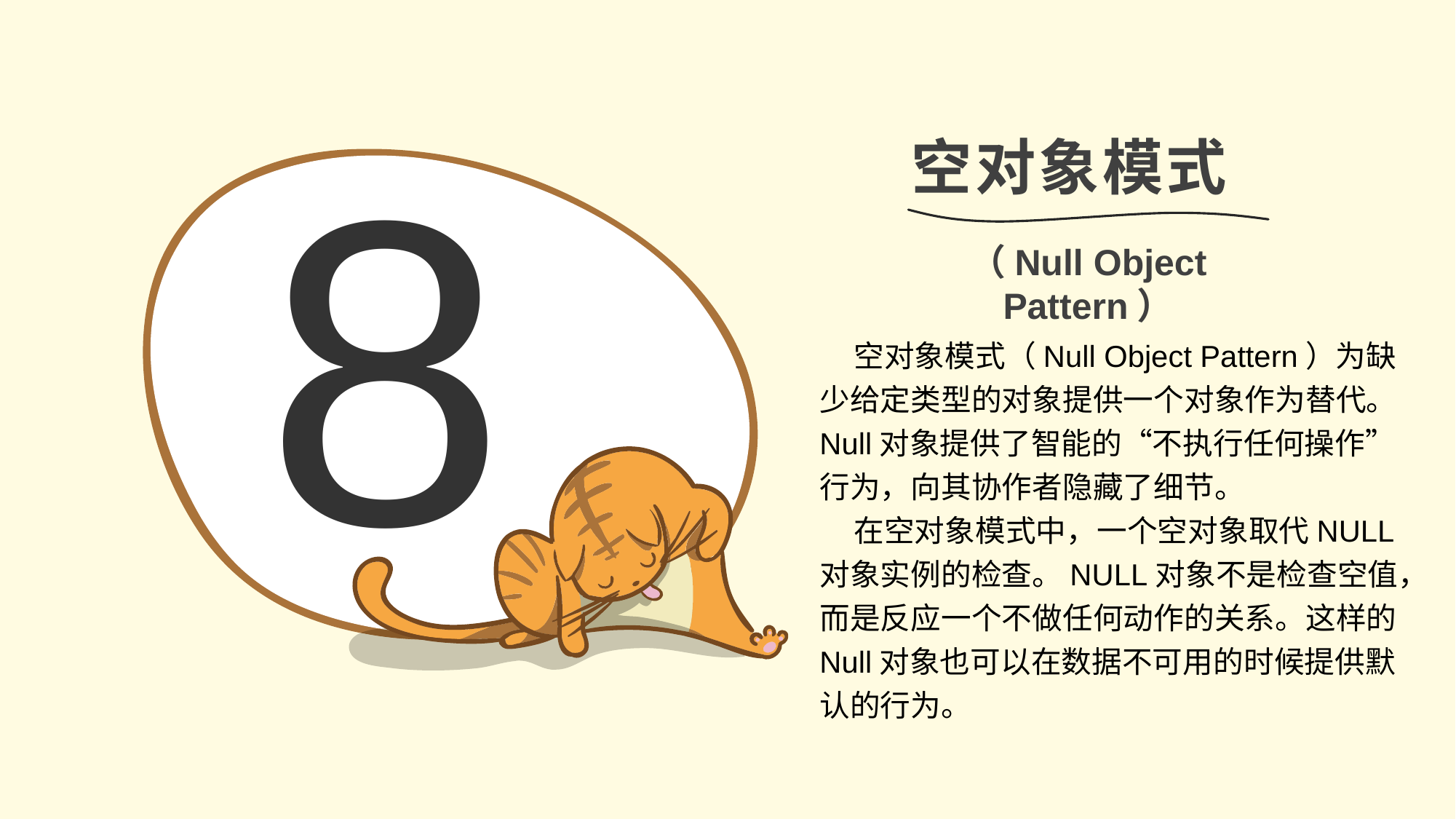

8
空对象模式

（Null Object Pattern）

    空对象模式（Null Object Pattern）为缺少给定类型的对象提供一个对象作为替代。Null对象提供了智能的“不执行任何操作”行为，向其协作者隐藏了细节。
    在空对象模式中，一个空对象取代NULL对象实例的检查。NULL对象不是检查空值，而是反应一个不做任何动作的关系。这样的Null对象也可以在数据不可用的时候提供默认的行为。